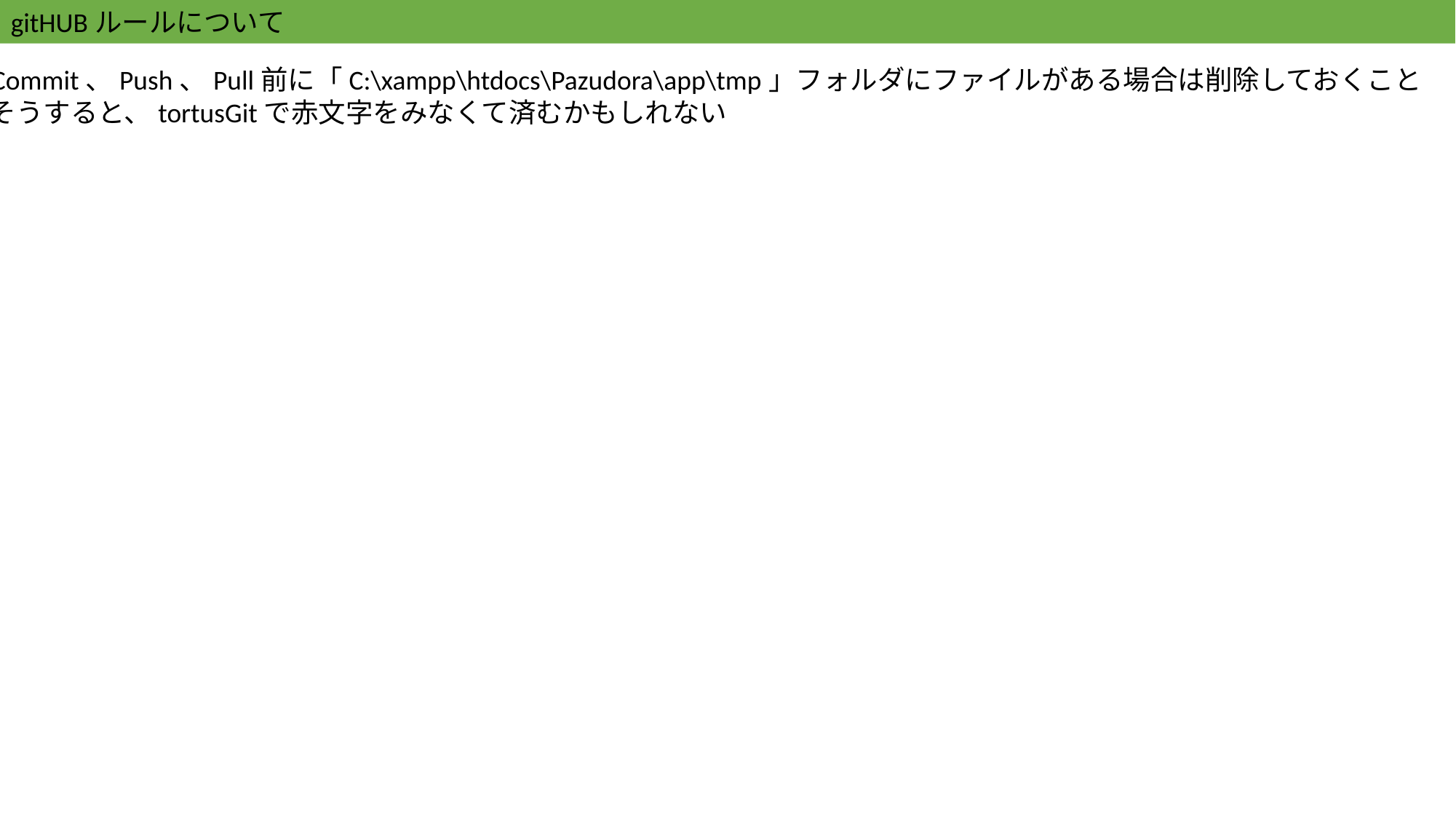

gitHUBルールについて
①Commit、Push、Pull前に「C:\xampp\htdocs\Pazudora\app\tmp」フォルダにファイルがある場合は削除しておくこと
※そうすると、tortusGitで赤文字をみなくて済むかもしれない